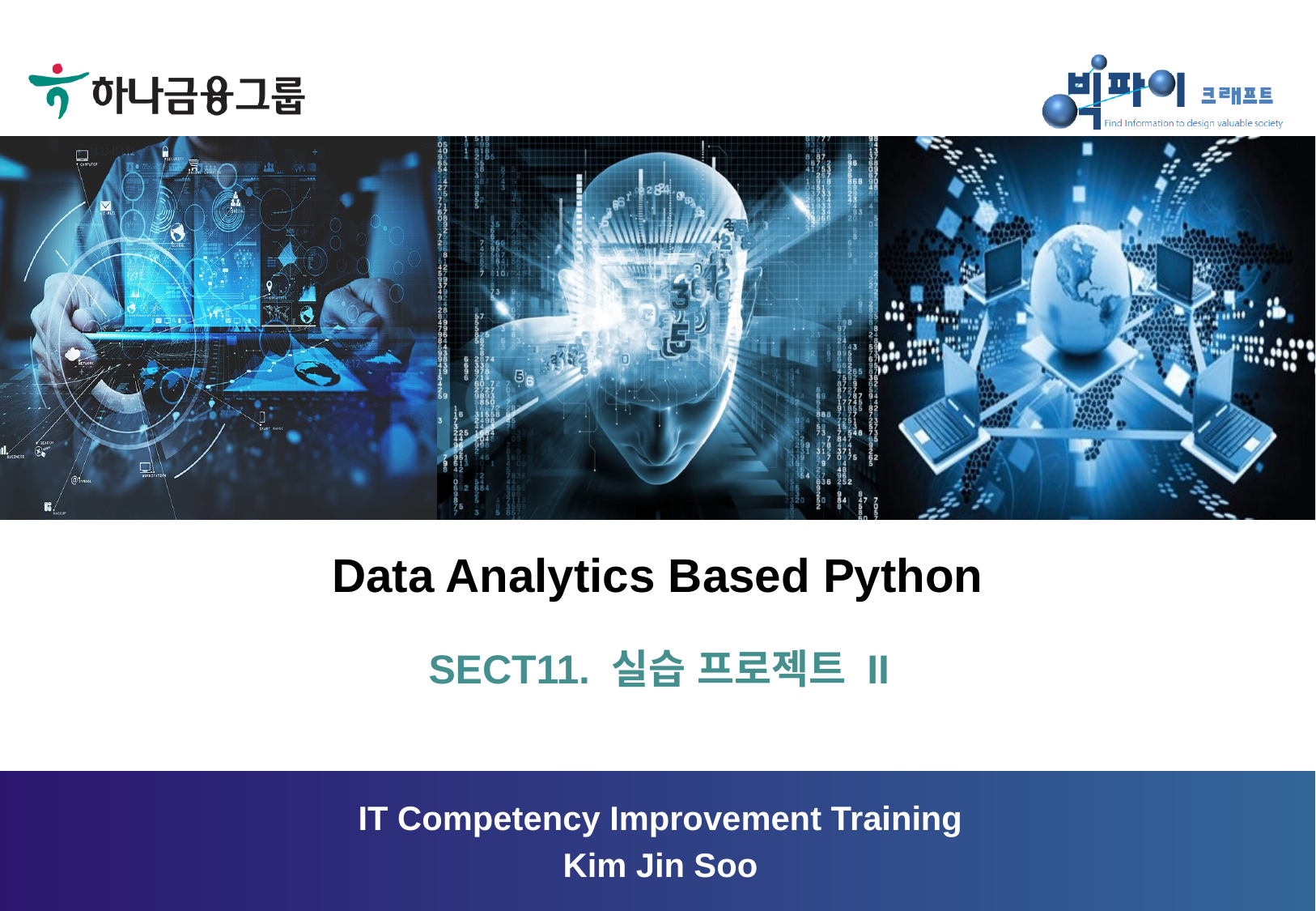

# Data Analytics Based Python
SECT11. 실습 프로젝트 II

IT Competency Improvement Training
Kim Jin Soo